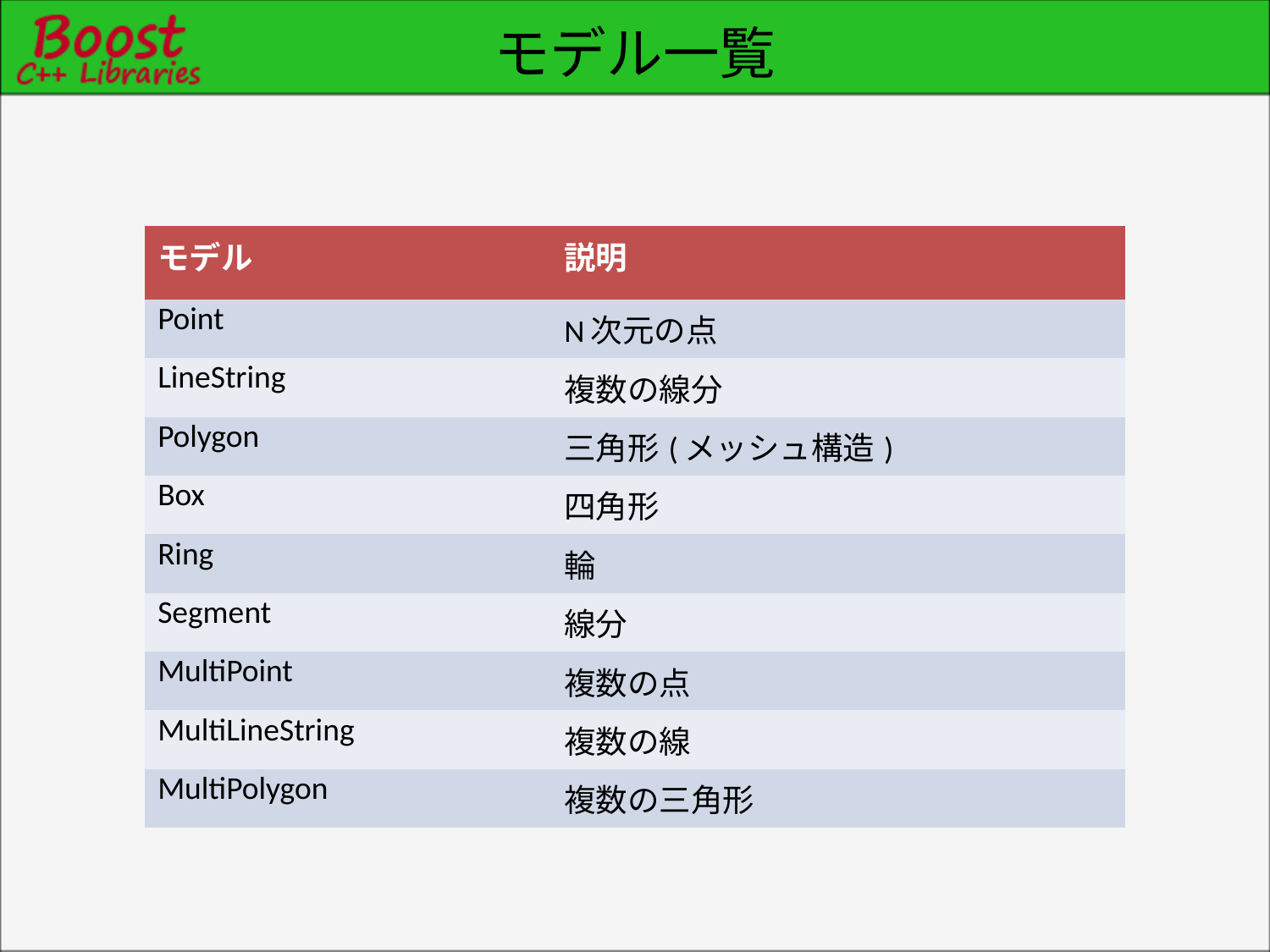

# モデル一覧
| モデル | 説明 |
| --- | --- |
| Point | N次元の点 |
| LineString | 複数の線分 |
| Polygon | 三角形(メッシュ構造) |
| Box | 四角形 |
| Ring | 輪 |
| Segment | 線分 |
| MultiPoint | 複数の点 |
| MultiLineString | 複数の線 |
| MultiPolygon | 複数の三角形 |